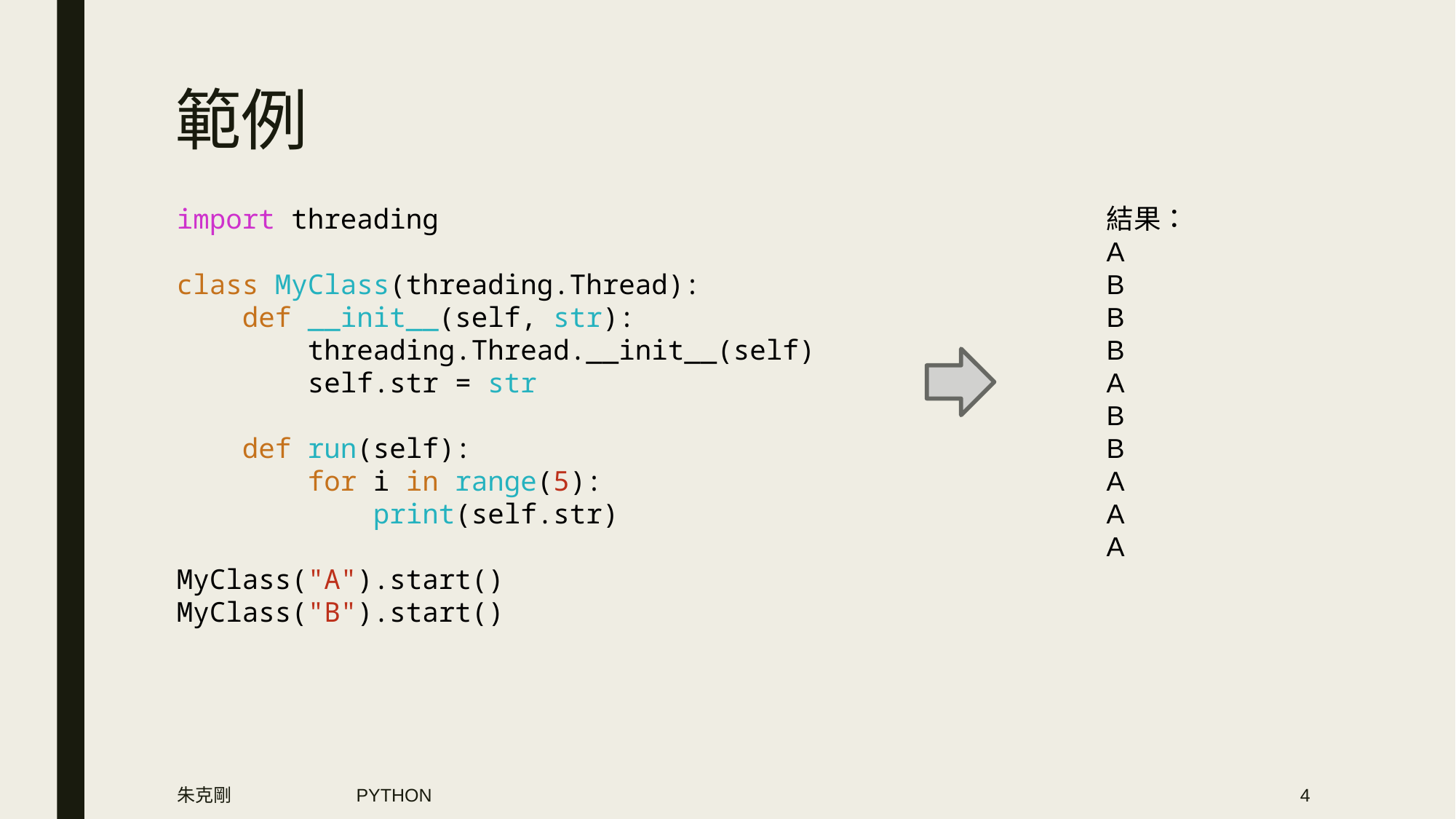

# 範例
import threading

class MyClass(threading.Thread):
    def __init__(self, str):
        threading.Thread.__init__(self)
        self.str = str

    def run(self):
        for i in range(5):
            print(self.str)

MyClass("A").start()
MyClass("B").start()
結果：
A
B
B
B
A
B
B
A
A
A

朱克剛
PYTHON
4